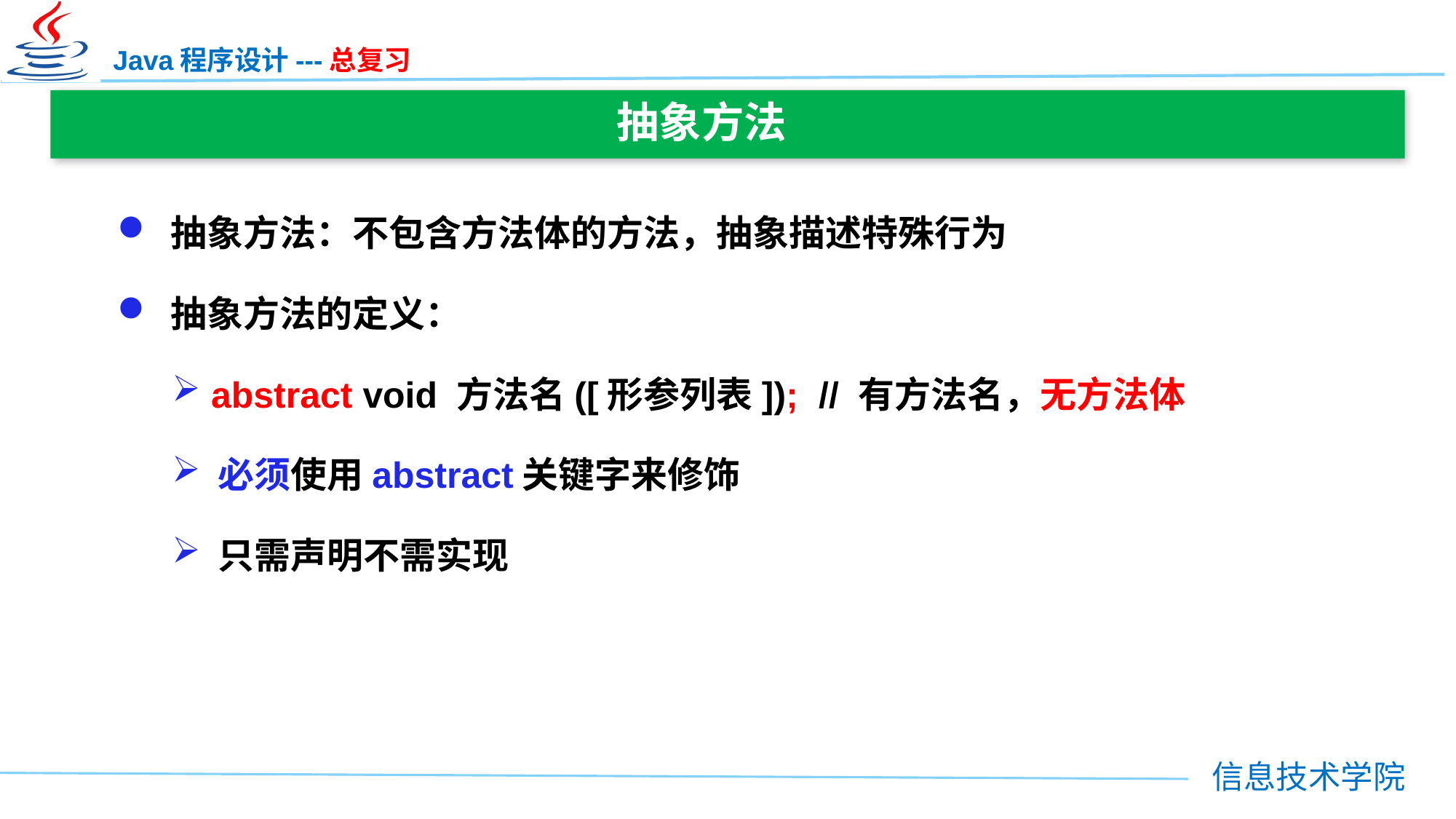

抽象方法
 抽象方法：不包含方法体的方法，抽象描述特殊行为
 抽象方法的定义：
 abstract void 方法名([形参列表]);  // 有方法名，无方法体
 必须使用abstract关键字来修饰
 只需声明不需实现